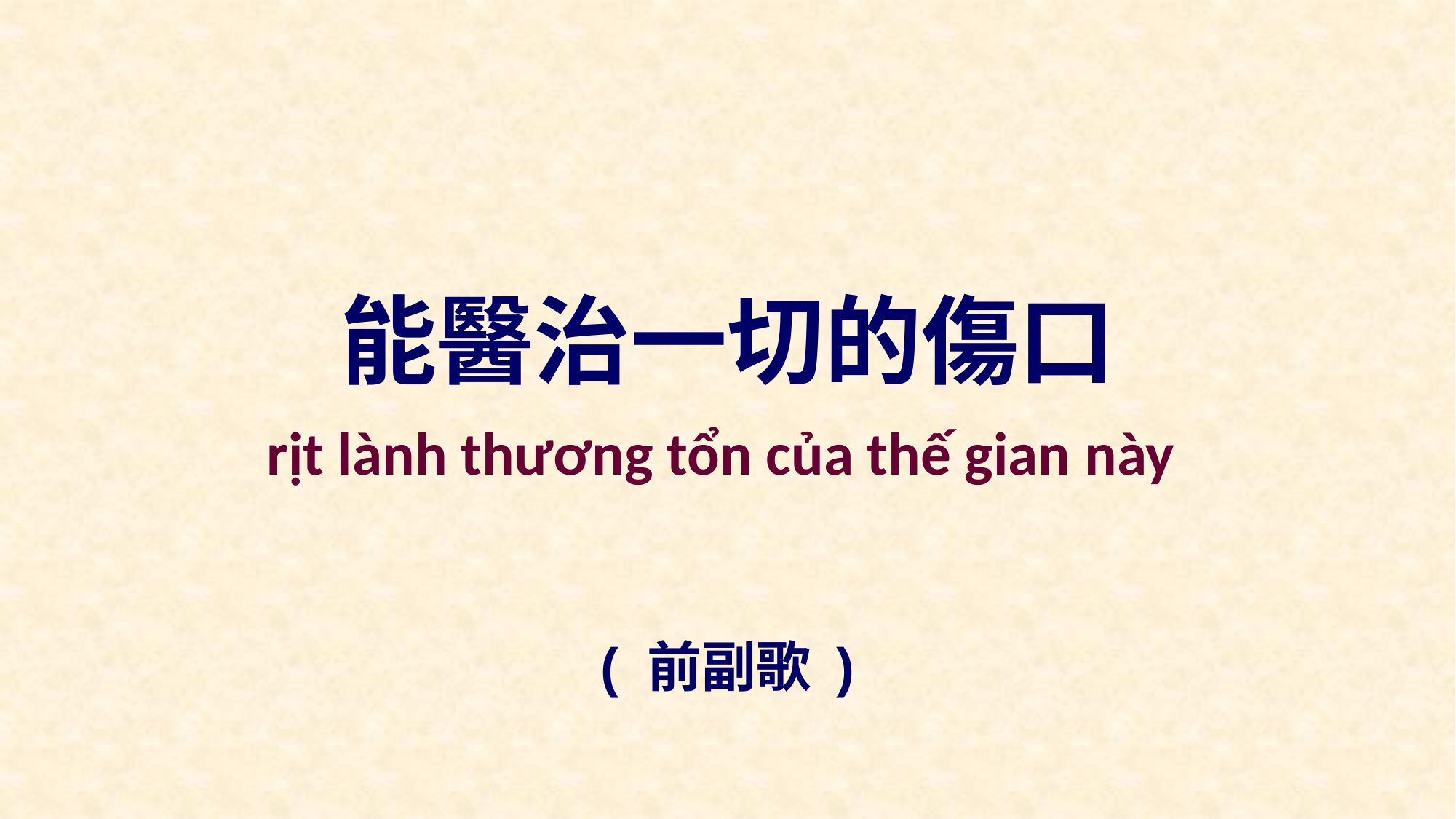

能醫治一切的傷口
rịt lành thương tổn của thế gian này
( 前副歌 )